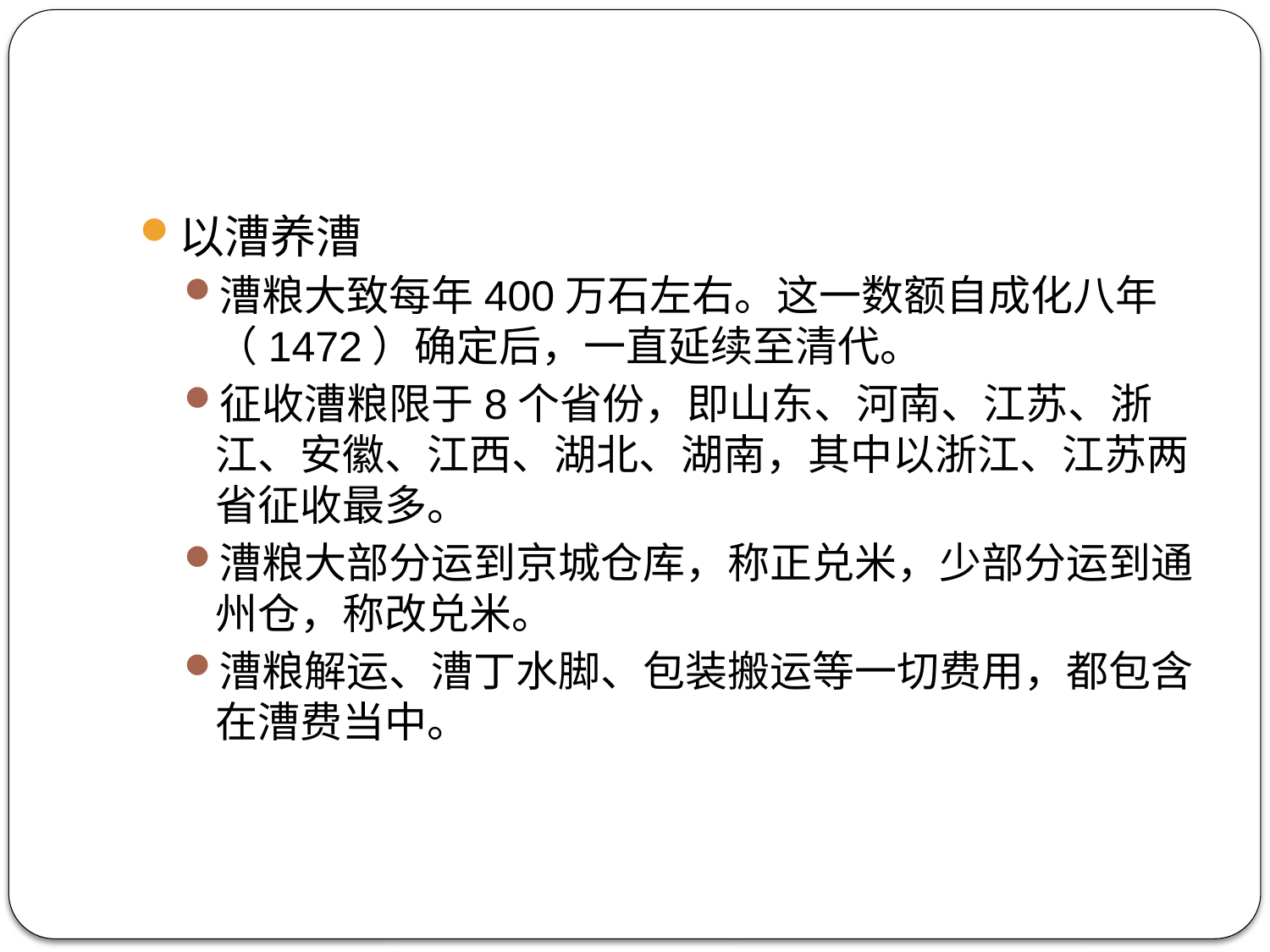

#
以漕养漕
漕粮大致每年400万石左右。这一数额自成化八年（1472）确定后，一直延续至清代。
征收漕粮限于8个省份，即山东、河南、江苏、浙江、安徽、江西、湖北、湖南，其中以浙江、江苏两省征收最多。
漕粮大部分运到京城仓库，称正兑米，少部分运到通州仓，称改兑米。
漕粮解运、漕丁水脚、包装搬运等一切费用，都包含在漕费当中。